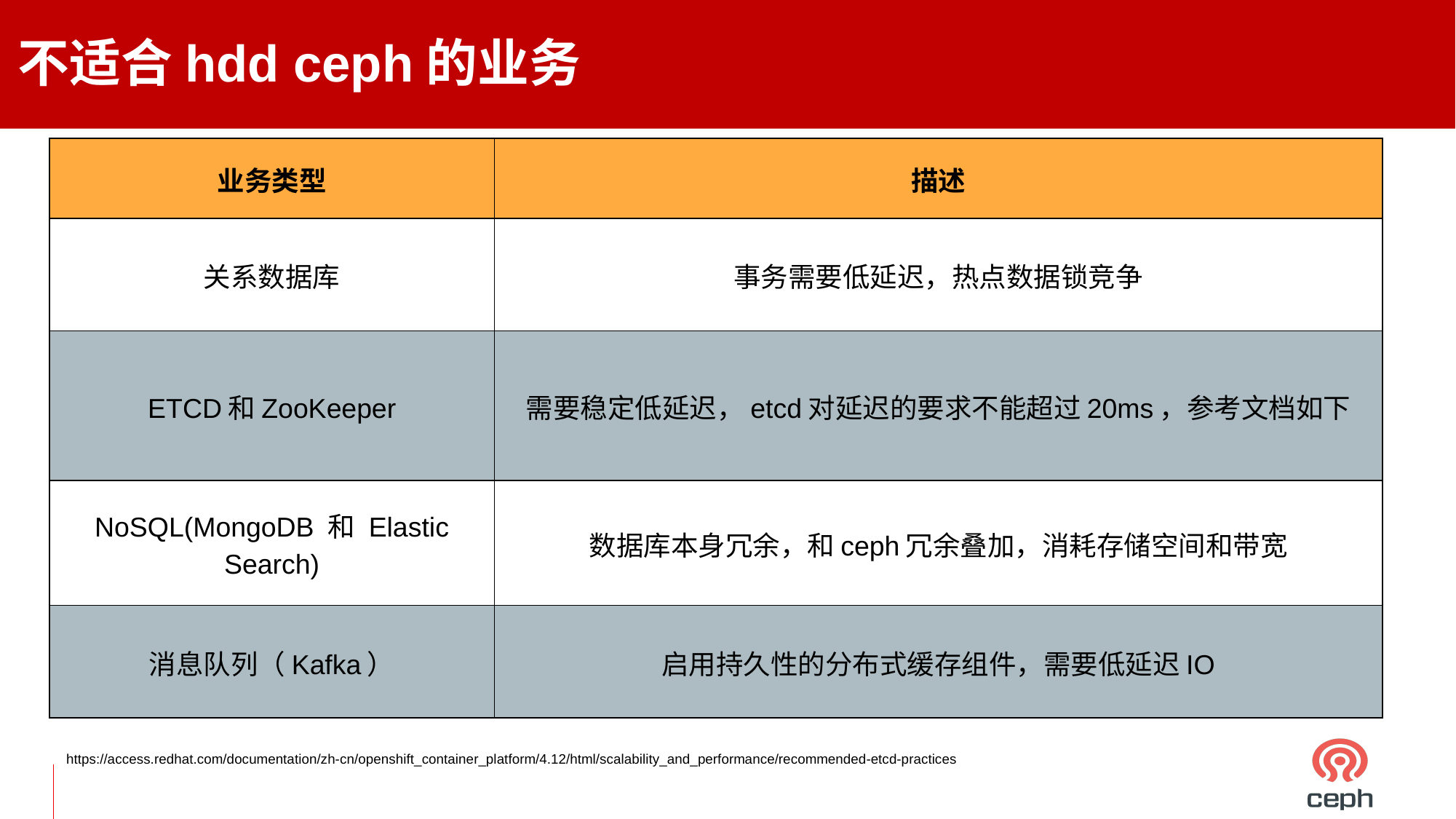

不适合hdd ceph的业务
| 业务类型 | 描述 |
| --- | --- |
| 关系数据库 | 事务需要低延迟，热点数据锁竞争 |
| ETCD和ZooKeeper | 需要稳定低延迟，etcd对延迟的要求不能超过20ms，参考文档如下 |
| NoSQL(MongoDB 和 Elastic Search) | 数据库本身冗余，和ceph冗余叠加，消耗存储空间和带宽 |
| 消息队列（Kafka） | 启用持久性的分布式缓存组件，需要低延迟IO |
https://access.redhat.com/documentation/zh-cn/openshift_container_platform/4.12/html/scalability_and_performance/recommended-etcd-practices